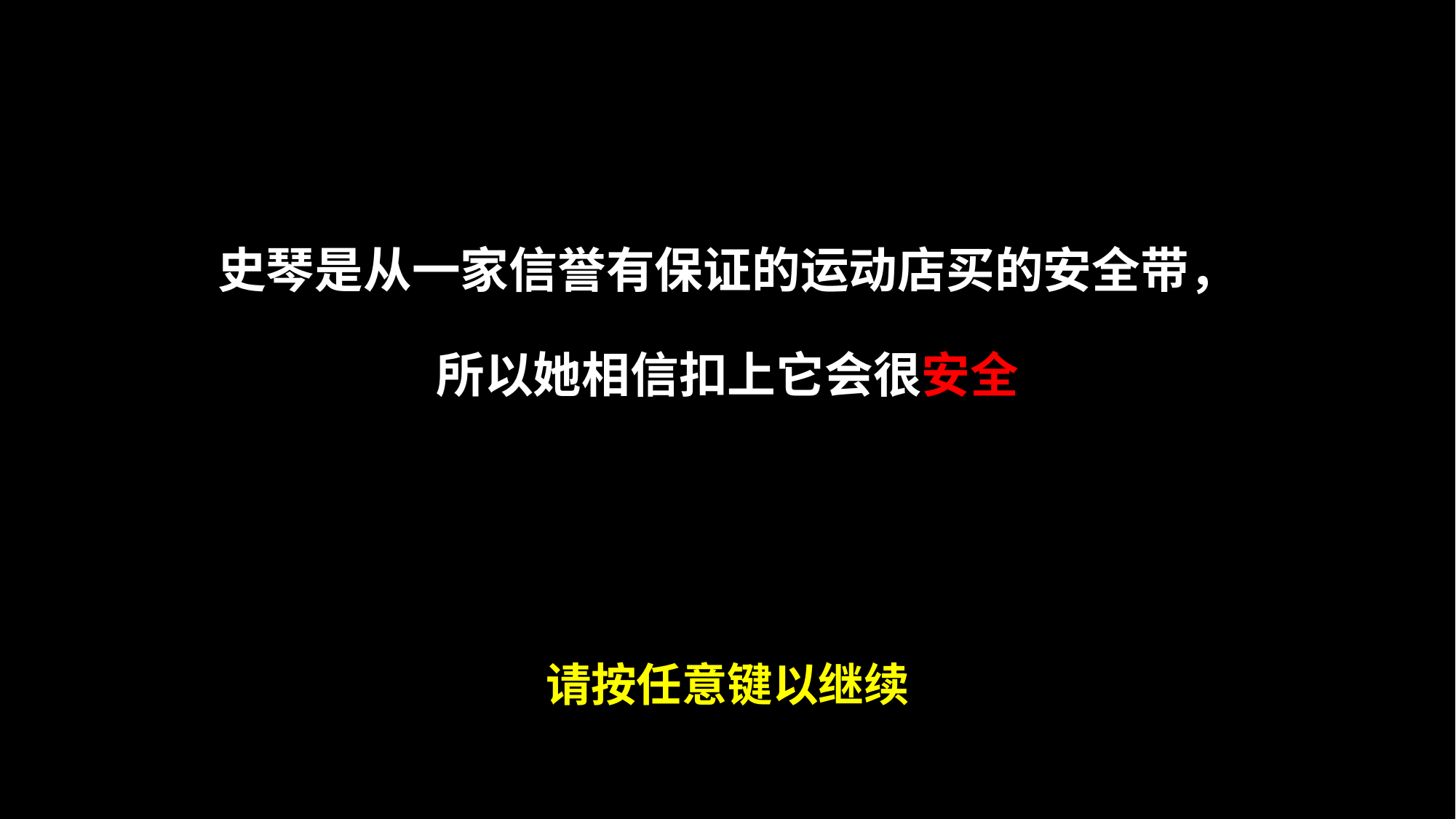

# 史琴是从一家信誉有保证的运动店买的安全带， 所以她相信扣上它会很安全
请按任意键以继续